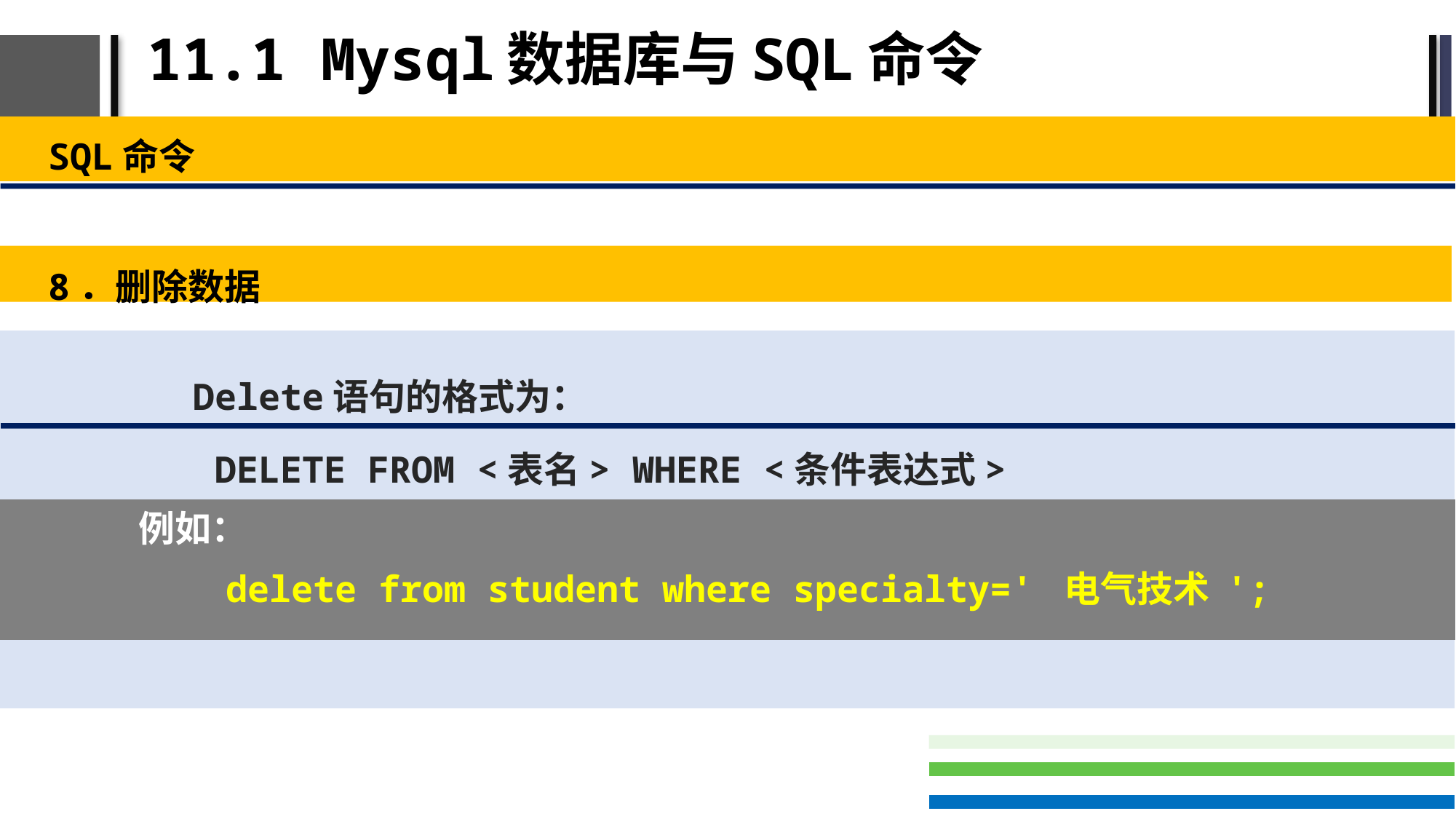

# 11.1 Mysql数据库与SQL命令

SQL命令

8．删除数据

Delete语句的格式为：
 DELETE FROM <表名> WHERE <条件表达式>
例如：
    delete from student where specialty=' 电气技术 ';